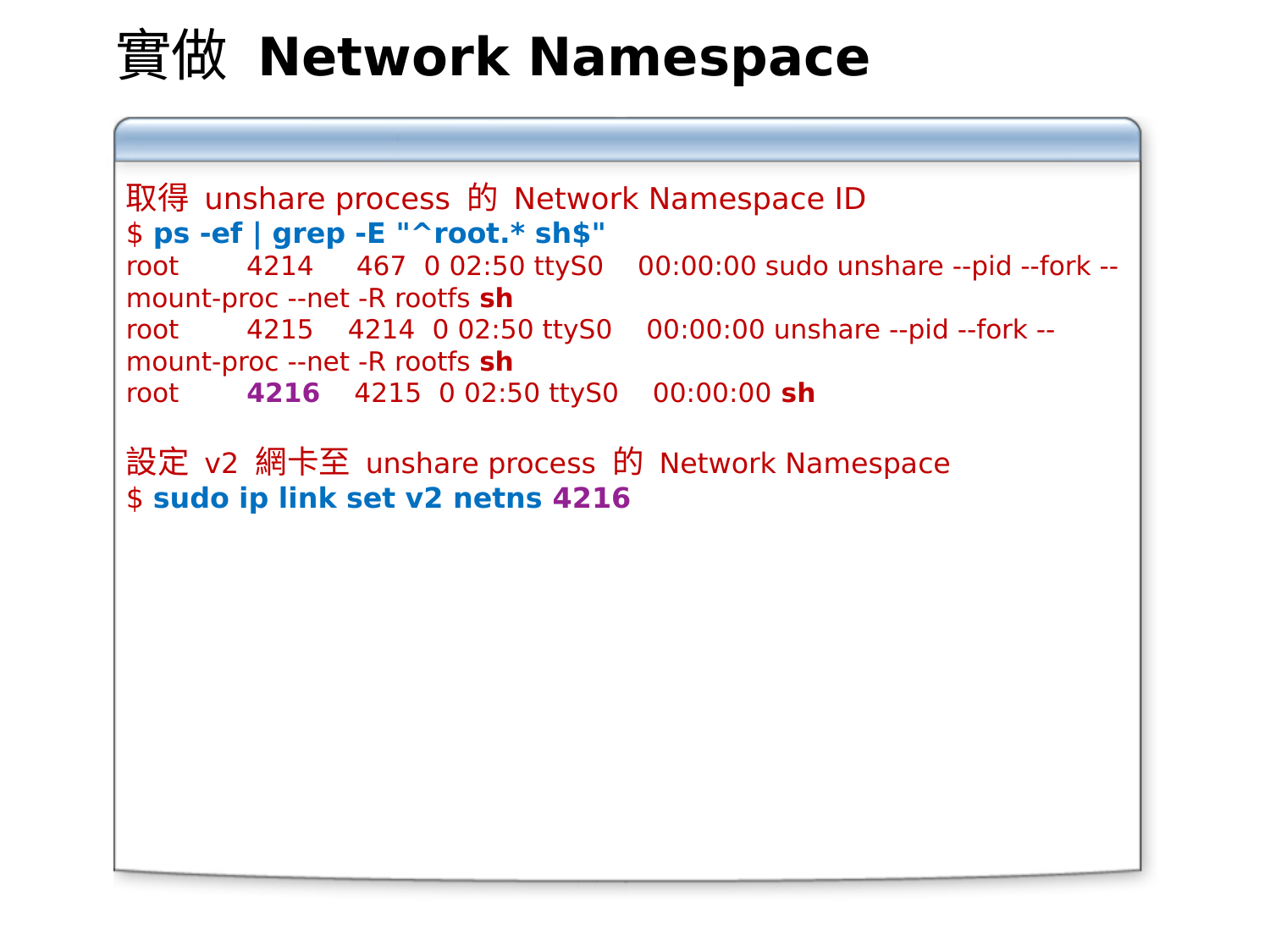

實做 Network Namespace
取得 unshare process 的 Network Namespace ID
$ ps -ef | grep -E "^root.* sh$"
root        4214     467  0 02:50 ttyS0    00:00:00 sudo unshare --pid --fork --mount-proc --net -R rootfs sh
root        4215    4214  0 02:50 ttyS0    00:00:00 unshare --pid --fork --mount-proc --net -R rootfs sh
root        4216    4215  0 02:50 ttyS0    00:00:00 sh

設定 v2 網卡至 unshare process 的 Network Namespace
$ sudo ip link set v2 netns 4216